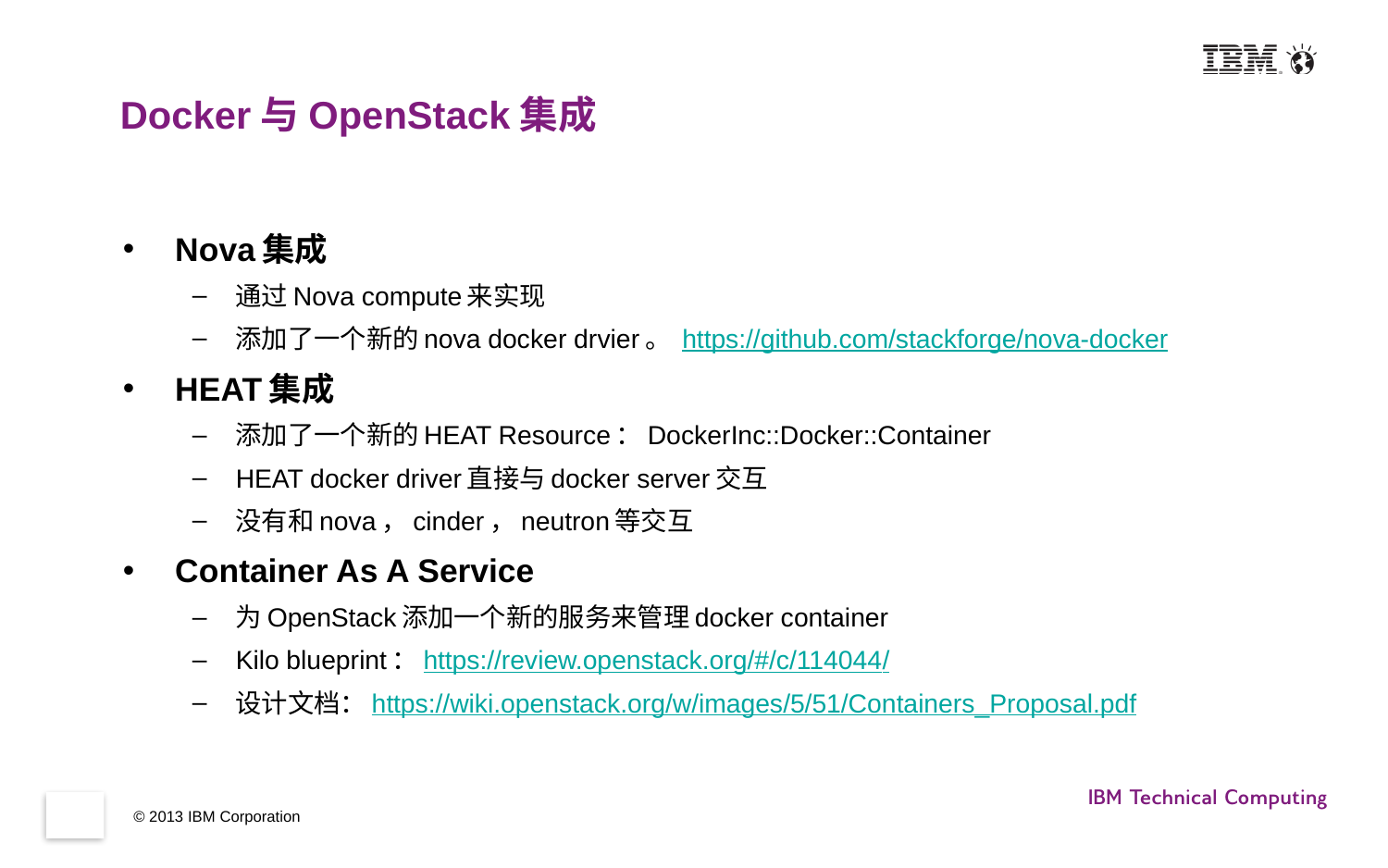

# Docker与OpenStack集成
Nova集成
通过Nova compute来实现
添加了一个新的nova docker drvier。 https://github.com/stackforge/nova-docker
HEAT集成
添加了一个新的HEAT Resource：DockerInc::Docker::Container
HEAT docker driver直接与docker server交互
没有和nova，cinder，neutron等交互
Container As A Service
为OpenStack添加一个新的服务来管理docker container
Kilo blueprint：https://review.openstack.org/#/c/114044/
设计文档：https://wiki.openstack.org/w/images/5/51/Containers_Proposal.pdf